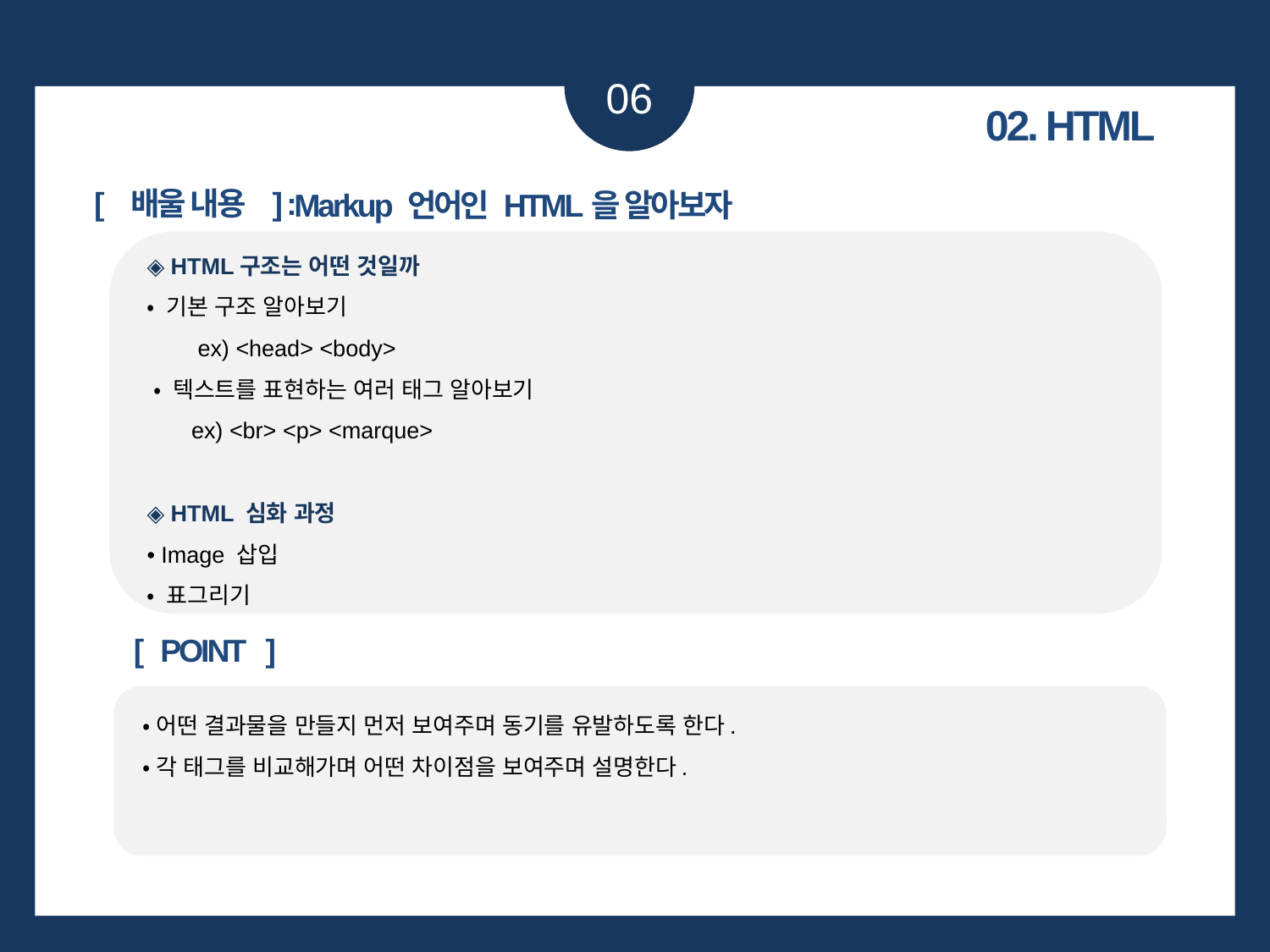

06

02. HTML
[   배울 내용   ] :
Markup 언어인 HTML을 알아보자
◈ HTML구조는 어떤 것일까
• 기본 구조 알아보기
        ex) <head> <body>
 • 텍스트를 표현하는 여러 태그 알아보기
       ex) <br> <p> <marque>

◈ HTML 심화 과정
• Image 삽입
• 표그리기

[   POINT   ]

•어떤 결과물을 만들지 먼저 보여주며 동기를 유발하도록 한다.
•각 태그를 비교해가며 어떤 차이점을 보여주며 설명한다.